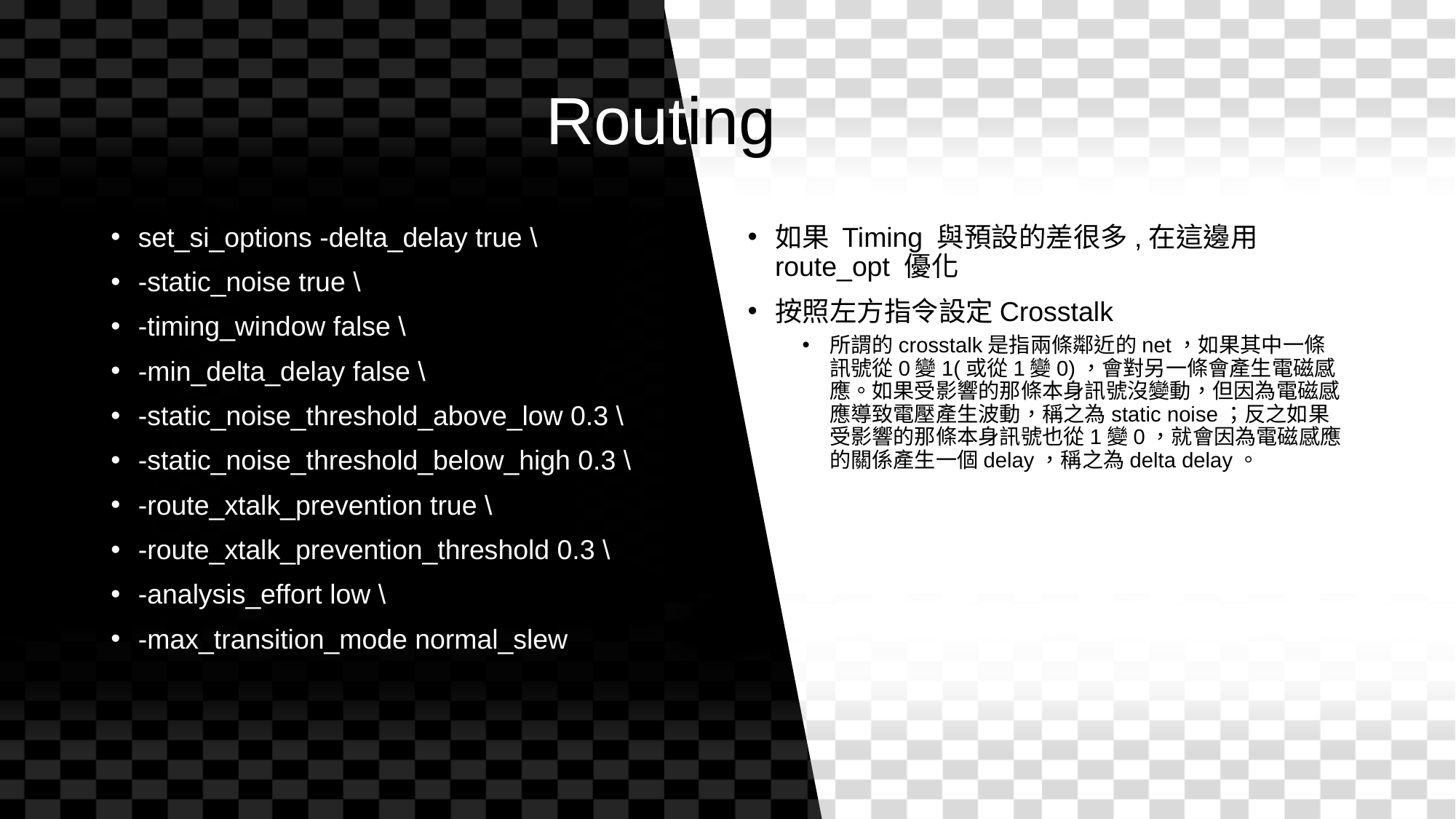

# Routing
set_si_options -delta_delay true \
-static_noise true \
-timing_window false \
-min_delta_delay false \
-static_noise_threshold_above_low 0.3 \
-static_noise_threshold_below_high 0.3 \
-route_xtalk_prevention true \
-route_xtalk_prevention_threshold 0.3 \
-analysis_effort low \
-max_transition_mode normal_slew
如果 Timing 與預設的差很多,在這邊用 route_opt 優化
按照左方指令設定Crosstalk
所謂的crosstalk是指兩條鄰近的net，如果其中一條訊號從0變1(或從1變0)，會對另一條會產生電磁感應。如果受影響的那條本身訊號沒變動，但因為電磁感應導致電壓產生波動，稱之為static noise；反之如果受影響的那條本身訊號也從1變0，就會因為電磁感應的關係產生一個delay，稱之為delta delay。